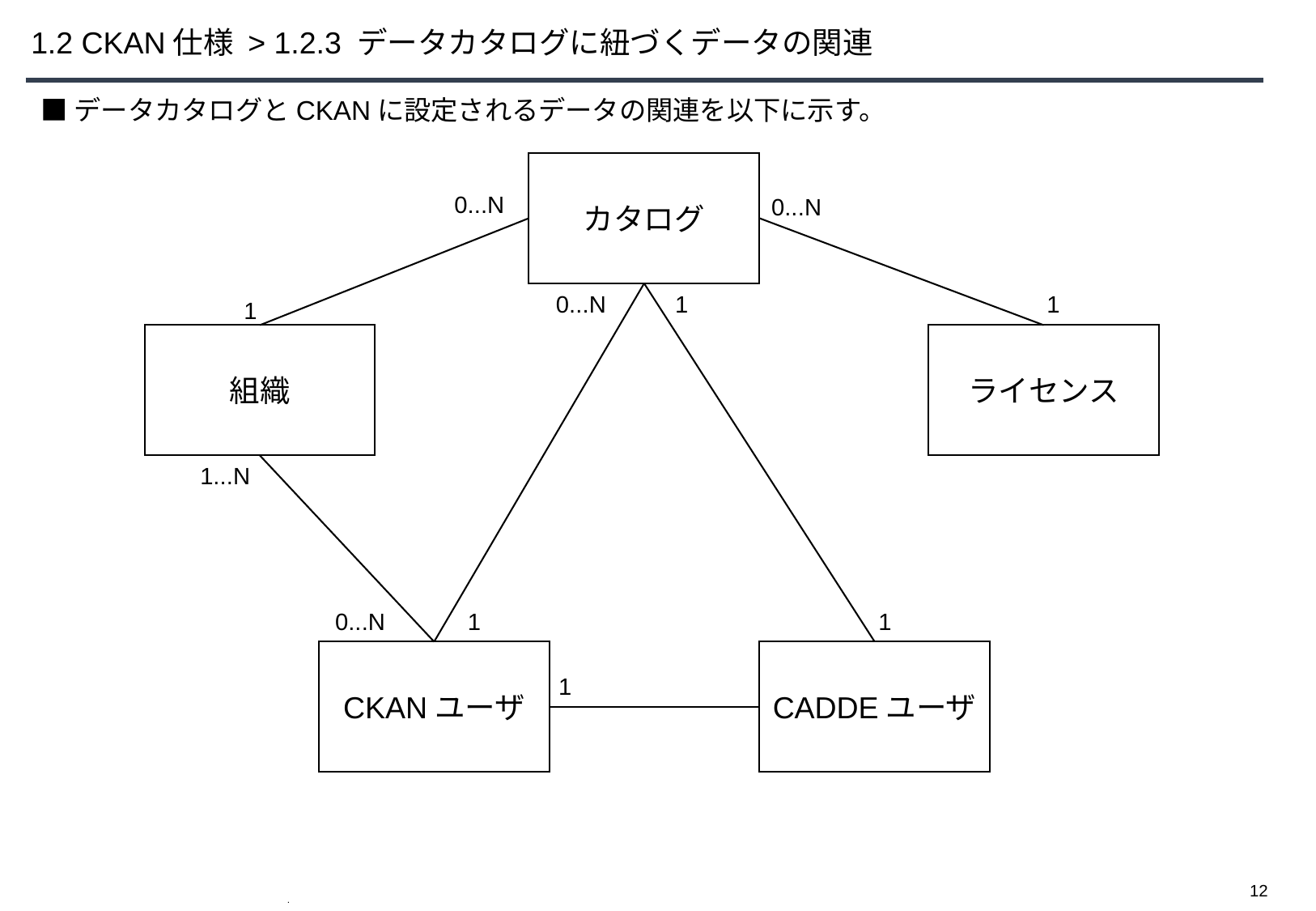

# 1.2 CKAN仕様 > 1.2.3 データカタログに紐づくデータの関連
■データカタログとCKANに設定されるデータの関連を以下に示す。

カタログ
0...N
0...N
0...N
1
1
1
組織
ライセンス
1...N
0...N
1
1
CKANユーザ
CADDEユーザ
1